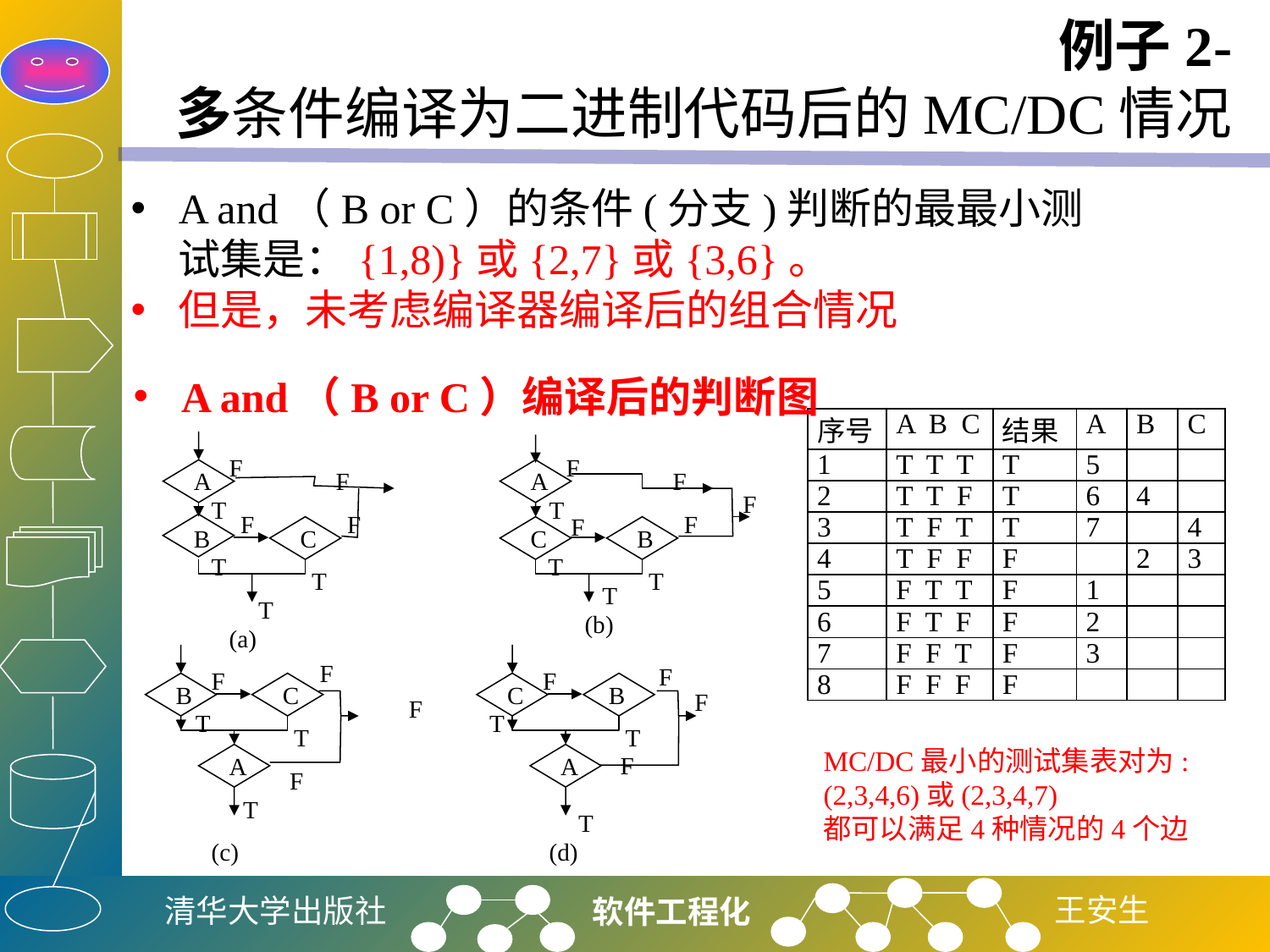

# 例子2- 多条件编译为二进制代码后的MC/DC情况
A and（B or C）的条件(分支)判断的最最小测试集是：{1,8)}或{2,7}或{3,6}。
但是，未考虑编译器编译后的组合情况
A and（B or C）编译后的判断图
| 序号 | A B C | 结果 | A | B | C |
| --- | --- | --- | --- | --- | --- |
| 1 | T T T | T | 5 |  |  |
| 2 | T T F | T | 6 | 4 |  |
| 3 | T F T | T | 7 |  | 4 |
| 4 | T F F | F |  | 2 | 3 |
| 5 | F T T | F | 1 |  |  |
| 6 | F T F | F | 2 |  |  |
| 7 | F F T | F | 3 |  |  |
| 8 | F F F | F |  |  |  |

F
F

A
F

A
F

F
T

T

F
F

F
F

B

C

C

B

T
T

T

T

T
T
(b)
(a)

F
F
F
F

B

C

C

B
F
F

T
T

T

T

F

A

A
F

T
T
(c)
(d)

MC/DC最小的测试集表对为:
(2,3,4,6)或(2,3,4,7)
都可以满足4种情况的4个边